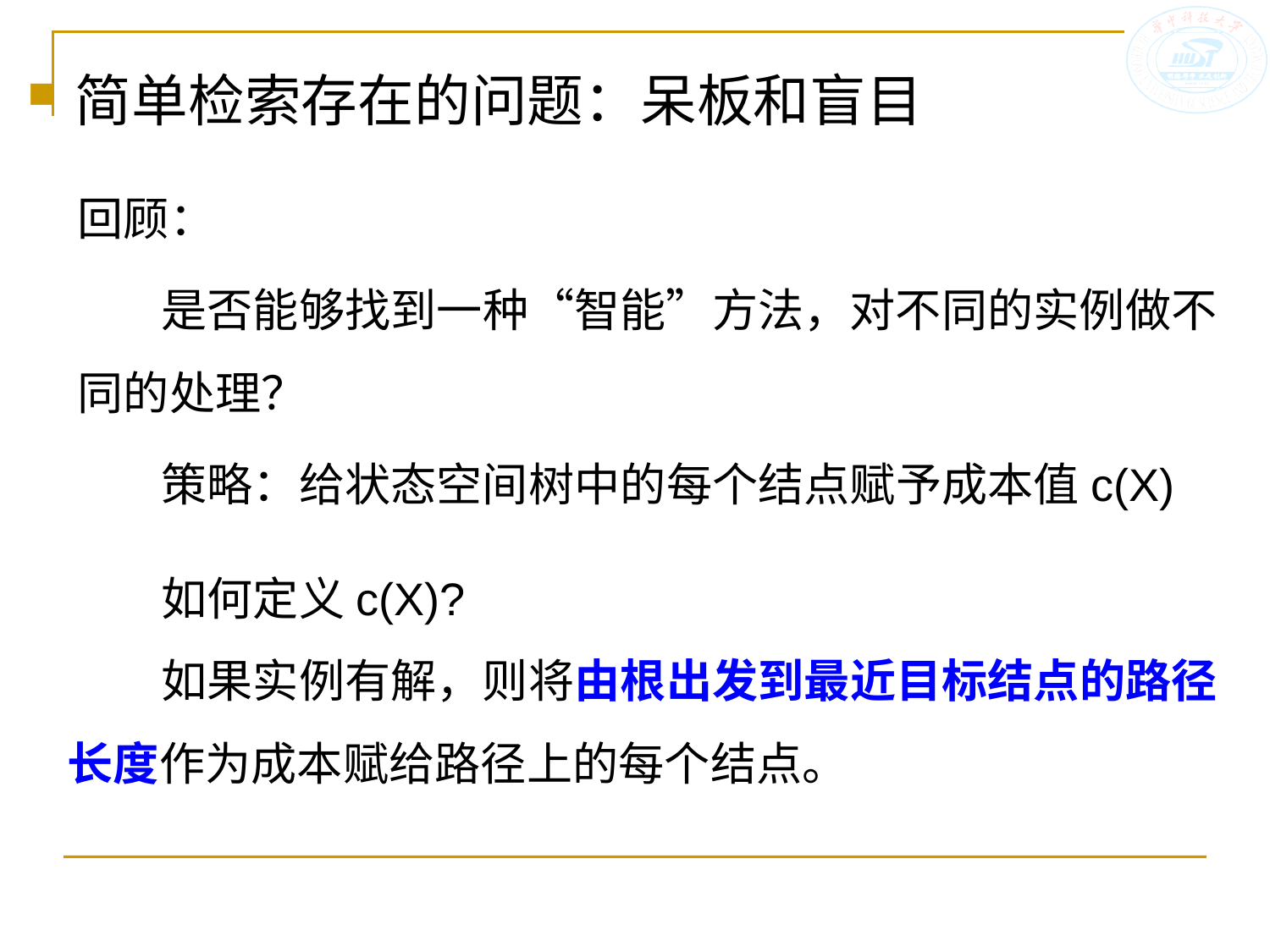

简单检索存在的问题：呆板和盲目
回顾：
       是否能够找到一种“智能”方法，对不同的实例做不同的处理？
       策略：给状态空间树中的每个结点赋予成本值c(X)

        如何定义c(X)?
        如果实例有解，则将由根出发到最近目标结点的路径长度作为成本赋给路径上的每个结点。